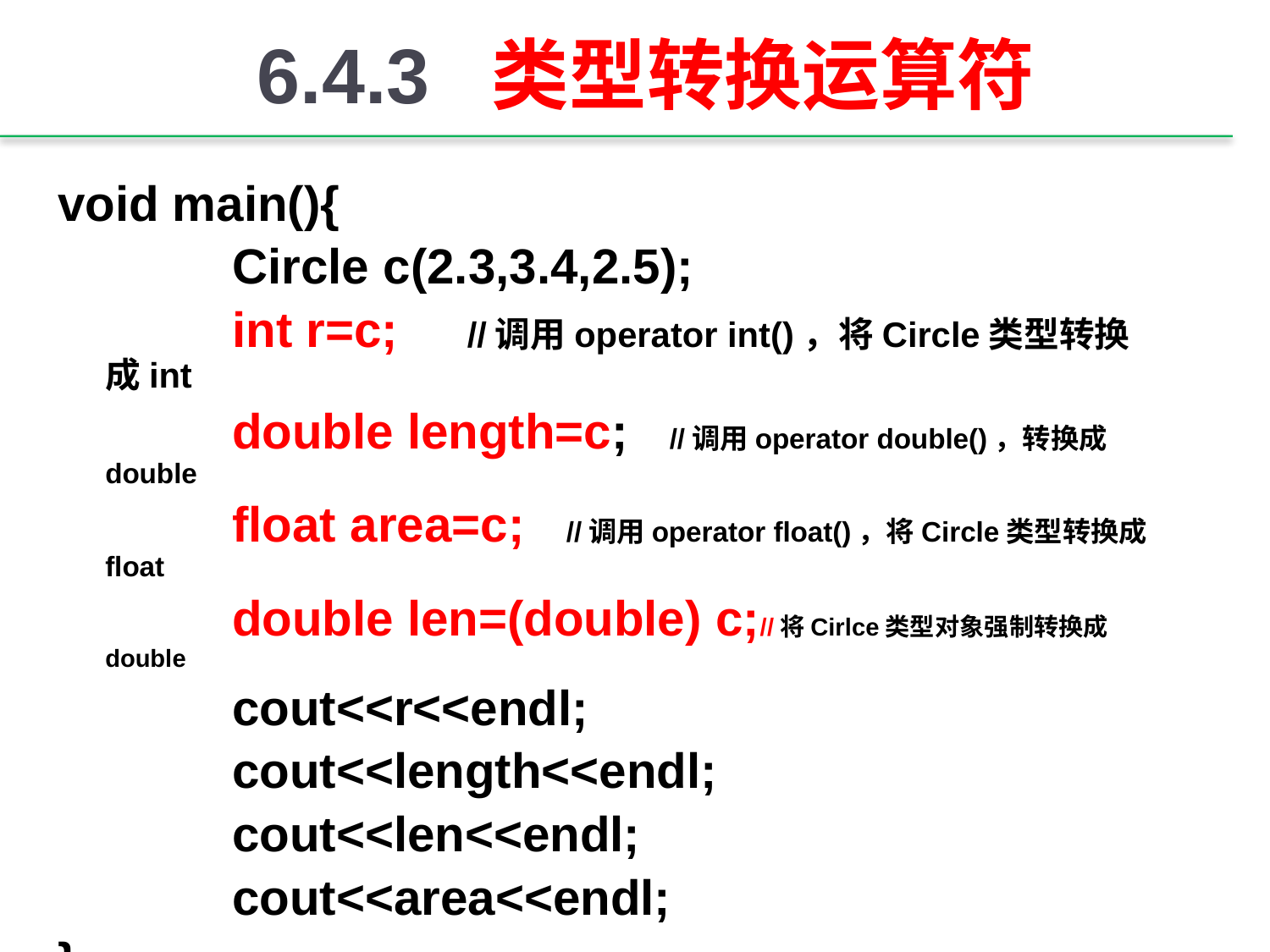

# 6.4.3  类型转换运算符
void main(){
		Circle c(2.3,3.4,2.5);
		int r=c;     //调用operator int()，将Circle类型转换成int
		double length=c;   //调用operator double()，转换成double
		float area=c;   //调用operator float()，将Circle类型转换成float
		double len=(double) c;//将Cirlce类型对象强制转换成double
		cout<<r<<endl;
		cout<<length<<endl;
		cout<<len<<endl;
		cout<<area<<endl;
}